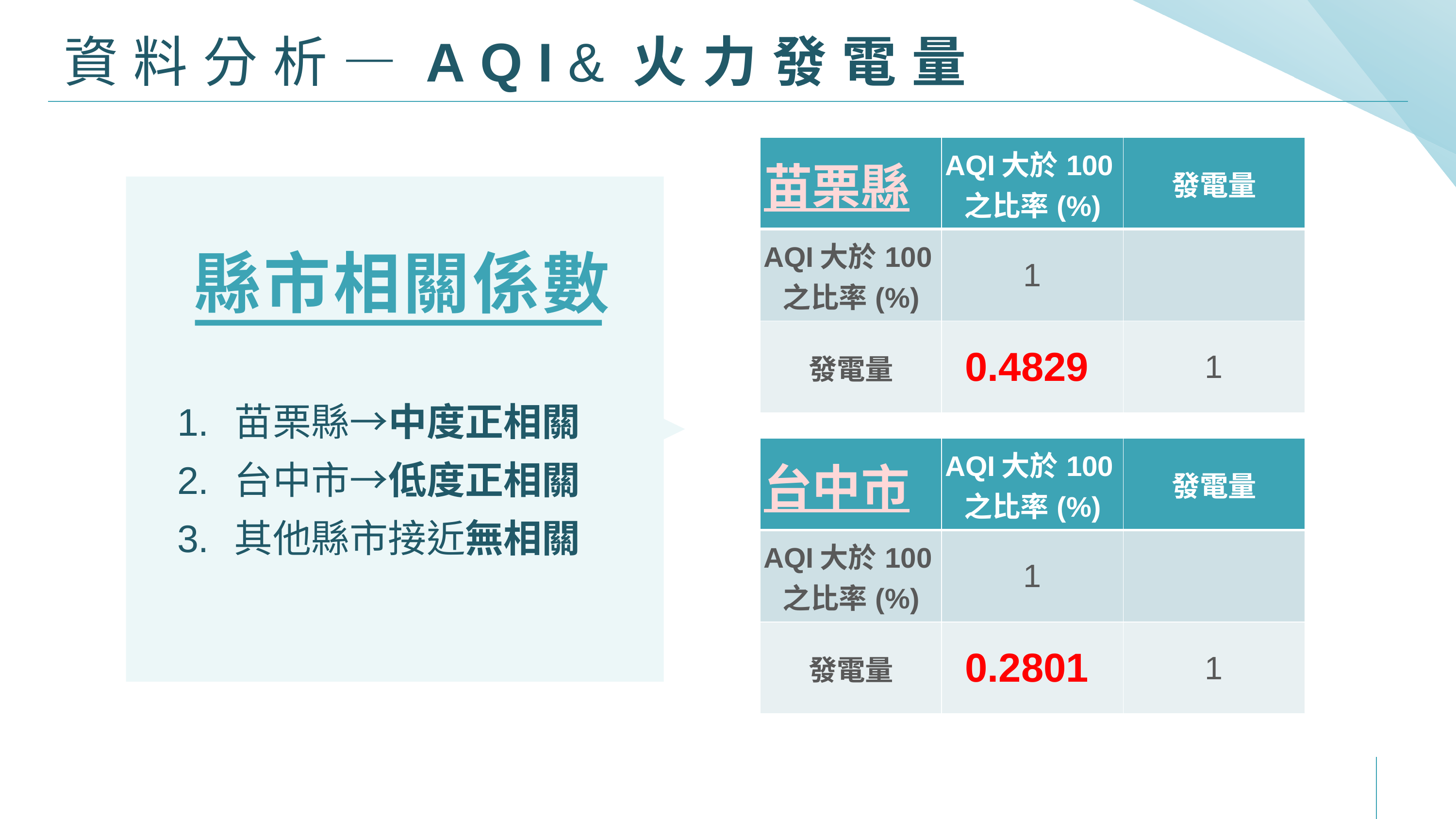

# 資料分析—AQI&火力發電量

| 苗栗縣 | AQI大於100之比率(%) | 發電量 |
| --- | --- | --- |
| AQI大於100之比率(%) | 1 |  |
| 發電量 | 0.4829 | 1 |

縣市相關係數
苗栗縣→中度正相關
台中市→低度正相關
其他縣市接近無相關
| 台中市 | AQI大於100之比率(%) | 發電量 |
| --- | --- | --- |
| AQI大於100之比率(%) | 1 |  |
| 發電量 | 0.2801 | 1 |